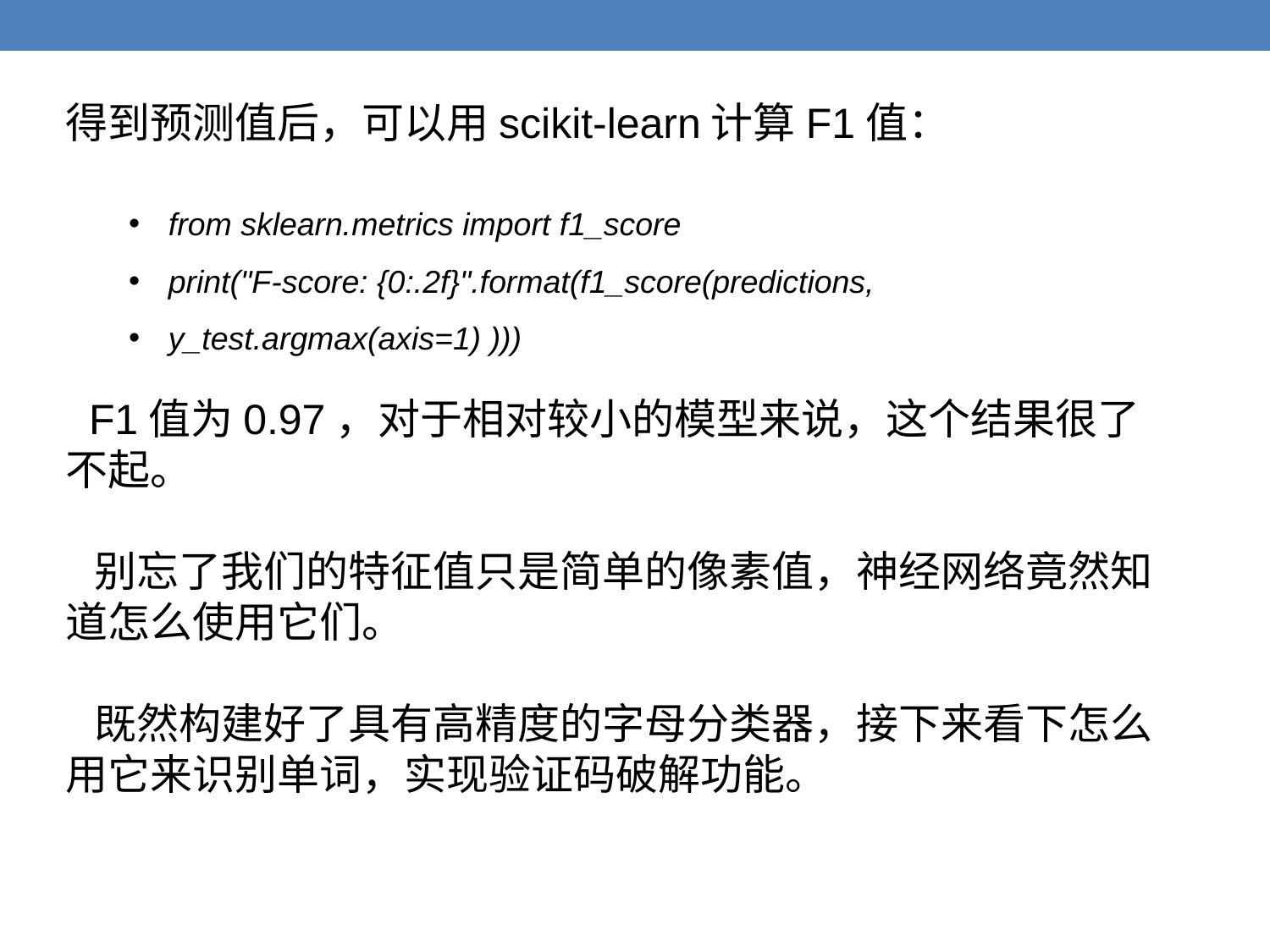

得到预测值后，可以用scikit-learn计算F1值：

from sklearn.metrics import f1_score
print("F-score: {0:.2f}".format(f1_score(predictions,
y_test.argmax(axis=1) )))
  F1值为0.97，对于相对较小的模型来说，这个结果很了不起。

  别忘了我们的特征值只是简单的像素值，神经网络竟然知道怎么使用它们。

  既然构建好了具有高精度的字母分类器，接下来看下怎么用它来识别单词，实现验证码破解功能。